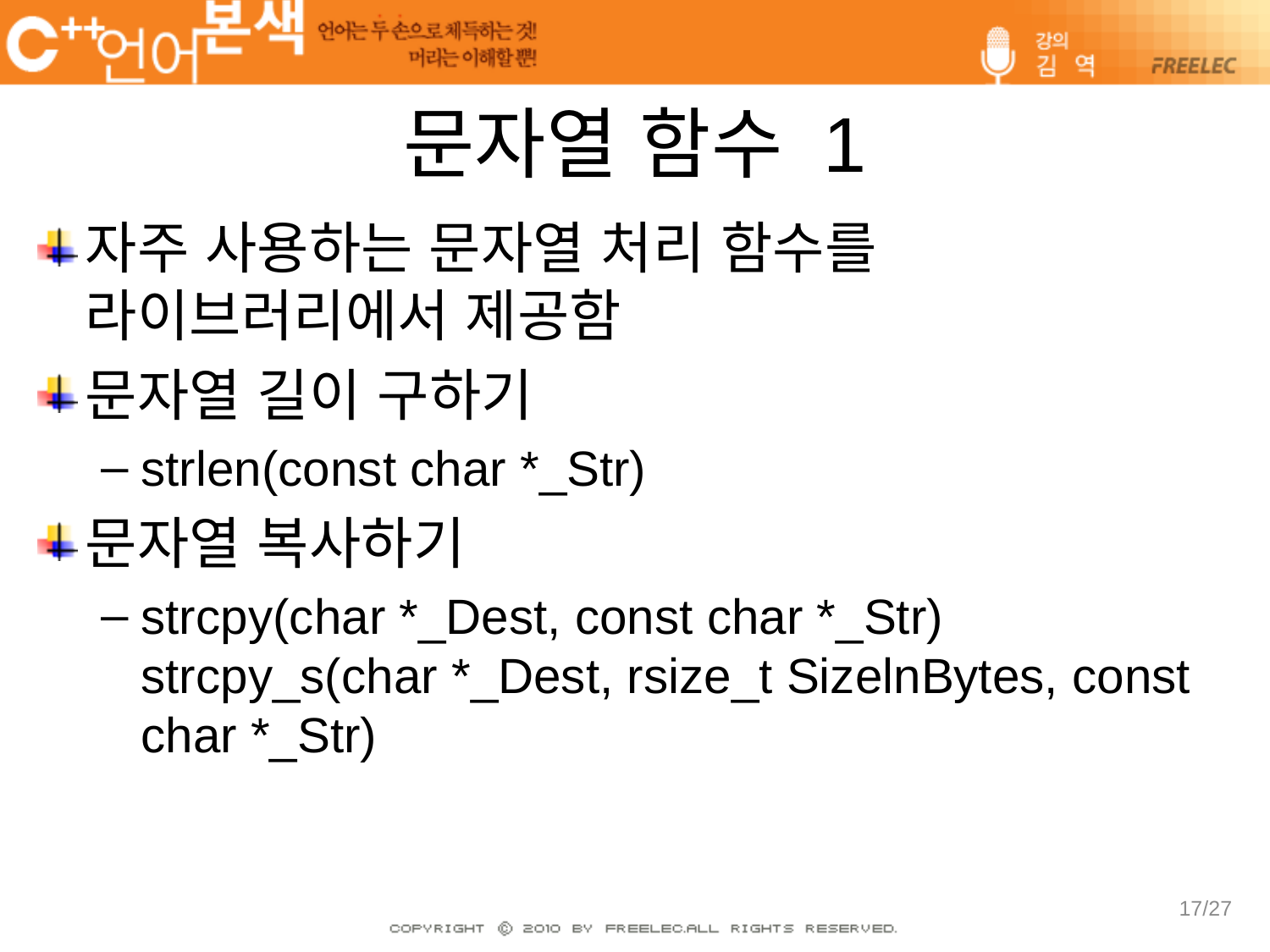

# 문자열 함수 1
자주 사용하는 문자열 처리 함수를 라이브러리에서 제공함
문자열 길이 구하기
strlen(const char *_Str)
문자열 복사하기
strcpy(char *_Dest, const char *_Str) strcpy_s(char *_Dest, rsize_t SizelnBytes, const char *_Str)
17/27